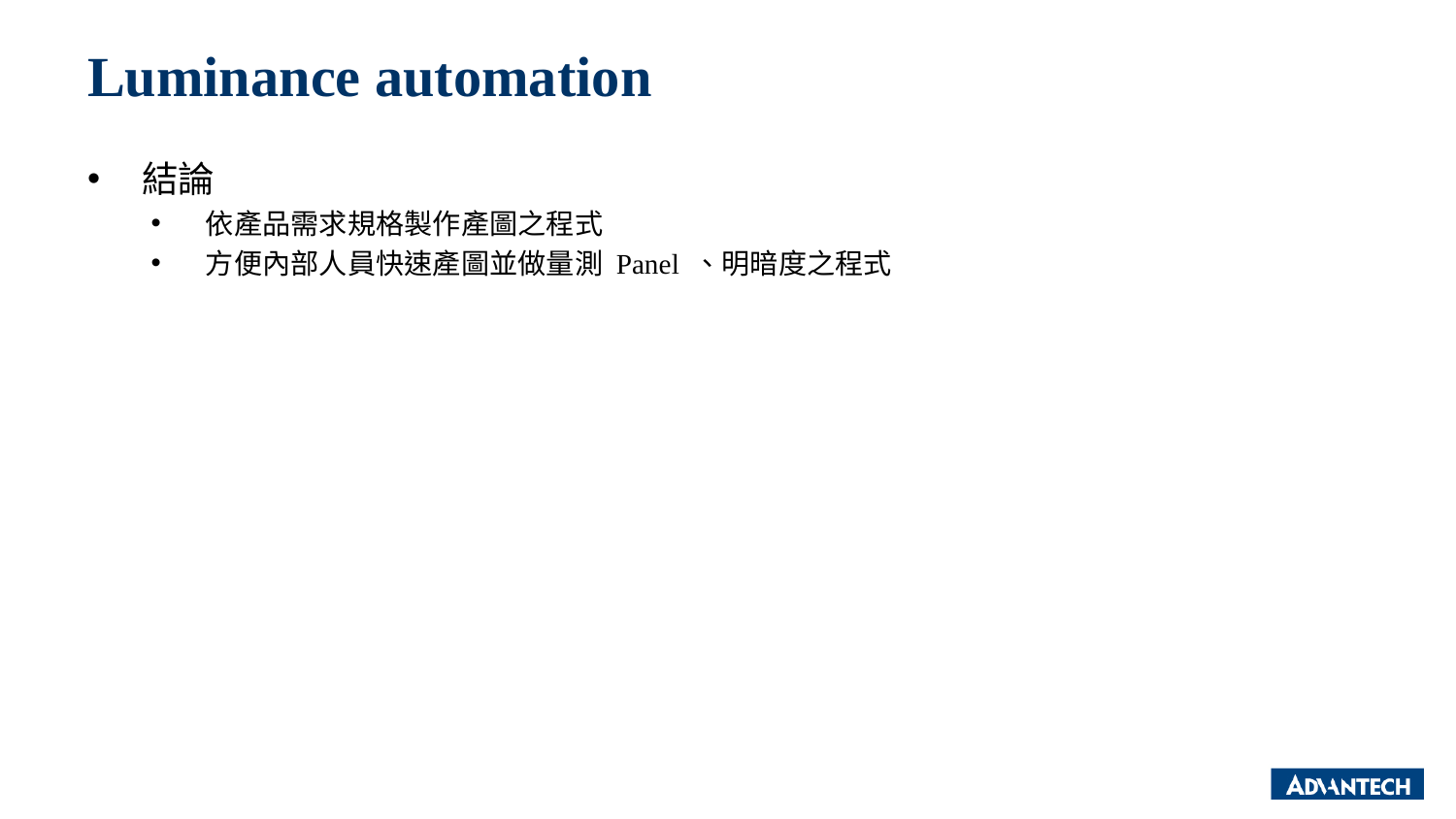

# Luminance automation
結論
依產品需求規格製作產圖之程式
方便內部人員快速產圖並做量測 Panel 、明暗度之程式